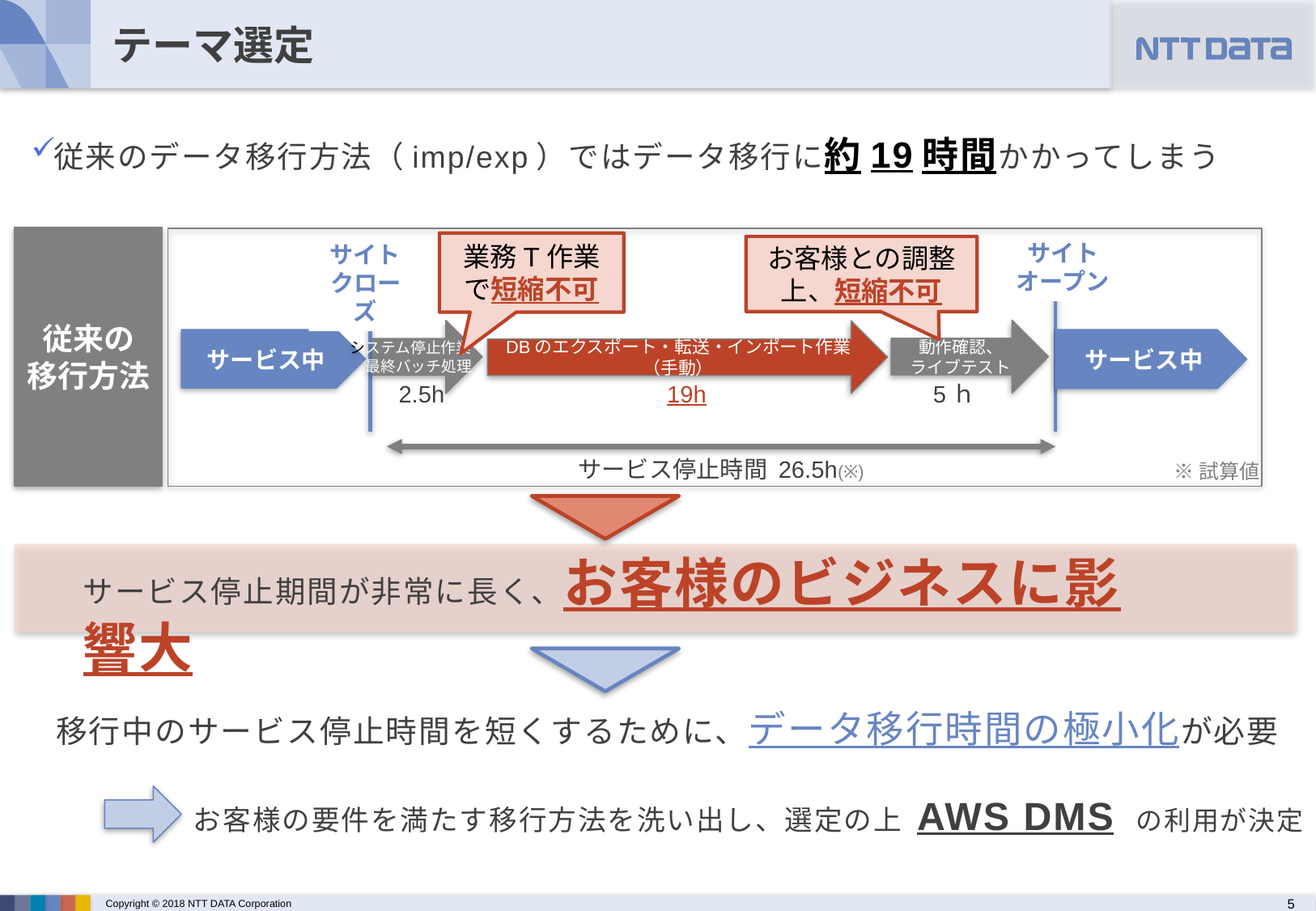

# テーマ選定
従来のデータ移行方法（imp/exp）ではデータ移行に約19時間かかってしまう
従来の
移行方法

サイト
オープン
業務T作業で短縮不可
サイト
クローズ
お客様との調整上、短縮不可
動作確認、
ライブテスト
システム停止作業・
最終バッチ処理
DBのエクスポート・転送・インポート作業（手動）
サービス中
サービス中
2.5h
19h
5ｈ
サービス停止時間 26.5h(※)
※試算値

移行中のサービス停止時間を短くするために、データ移行時間の極小化が必要

サービス停止期間が非常に長く、お客様のビジネスに影響大

お客様の要件を満たす移行方法を洗い出し、選定の上 AWS DMS の利用が決定